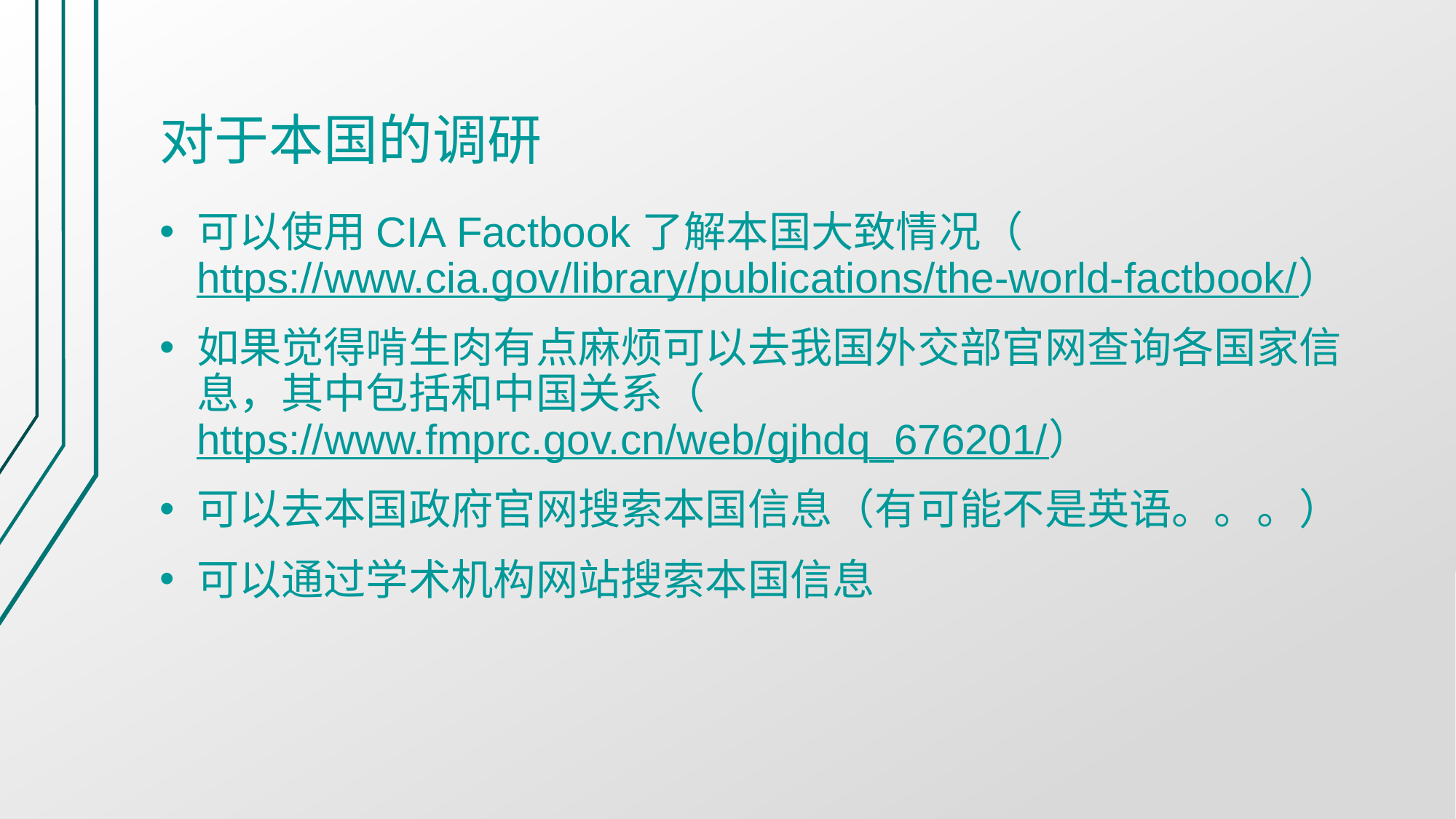

# 对于本国的调研
可以使用CIA Factbook了解本国大致情况（https://www.cia.gov/library/publications/the-world-factbook/）
如果觉得啃生肉有点麻烦可以去我国外交部官网查询各国家信息，其中包括和中国关系（https://www.fmprc.gov.cn/web/gjhdq_676201/）
可以去本国政府官网搜索本国信息（有可能不是英语。。。）
可以通过学术机构网站搜索本国信息